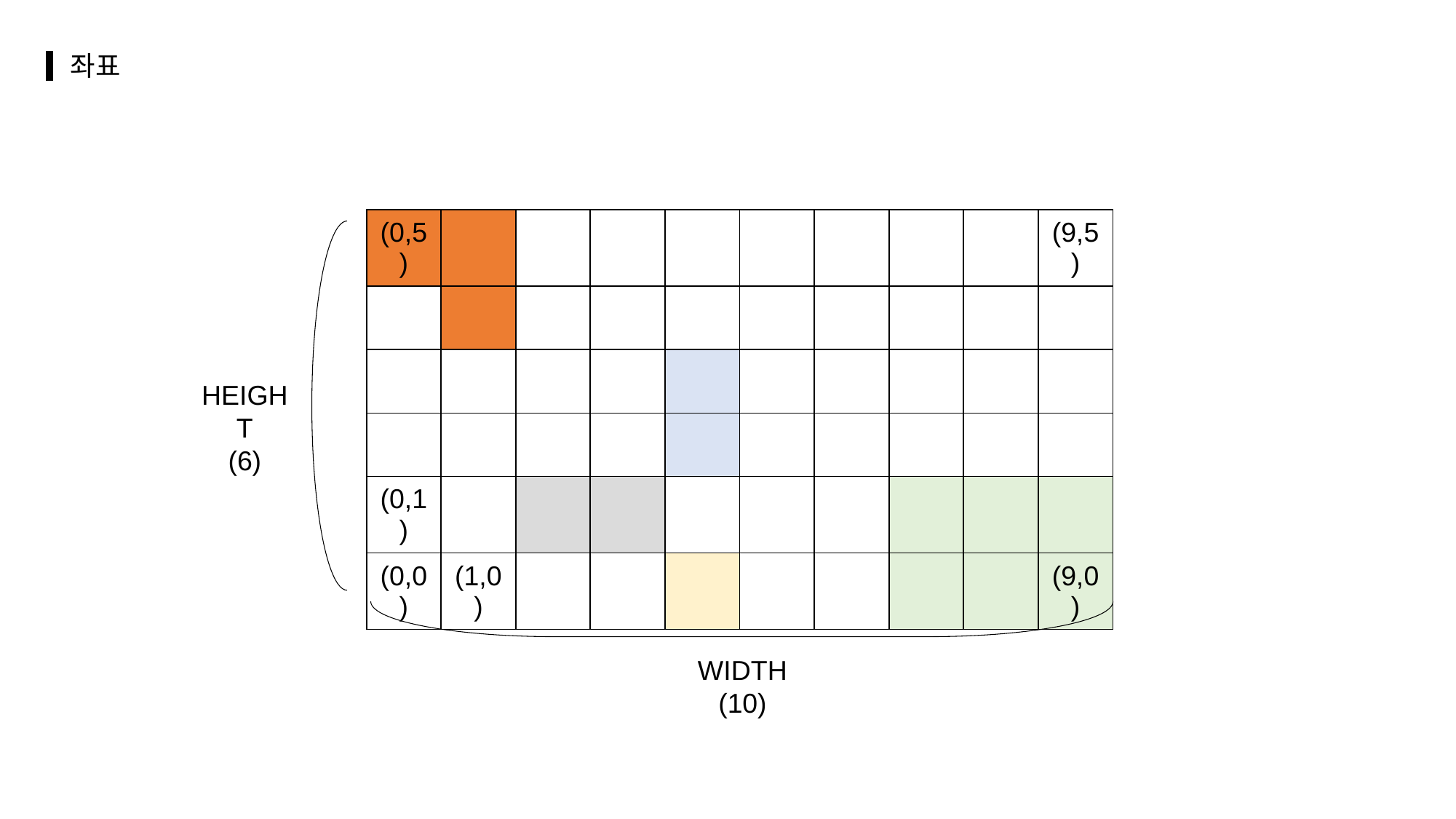

좌표
medium
bold
extrabold
| (0,5) |  |  |  |  |  |  |  |  | (9,5) |
| --- | --- | --- | --- | --- | --- | --- | --- | --- | --- |
|  |  |  |  |  |  |  |  |  |  |
|  |  |  |  |  |  |  |  |  |  |
|  |  |  |  |  |  |  |  |  |  |
| (0,1) |  |  |  |  |  |  |  |  |  |
| (0,0) | (1,0) |  |  |  |  |  |  |  | (9,0) |

code
HEIGHT
(6)
주제
WIDTH
(10)